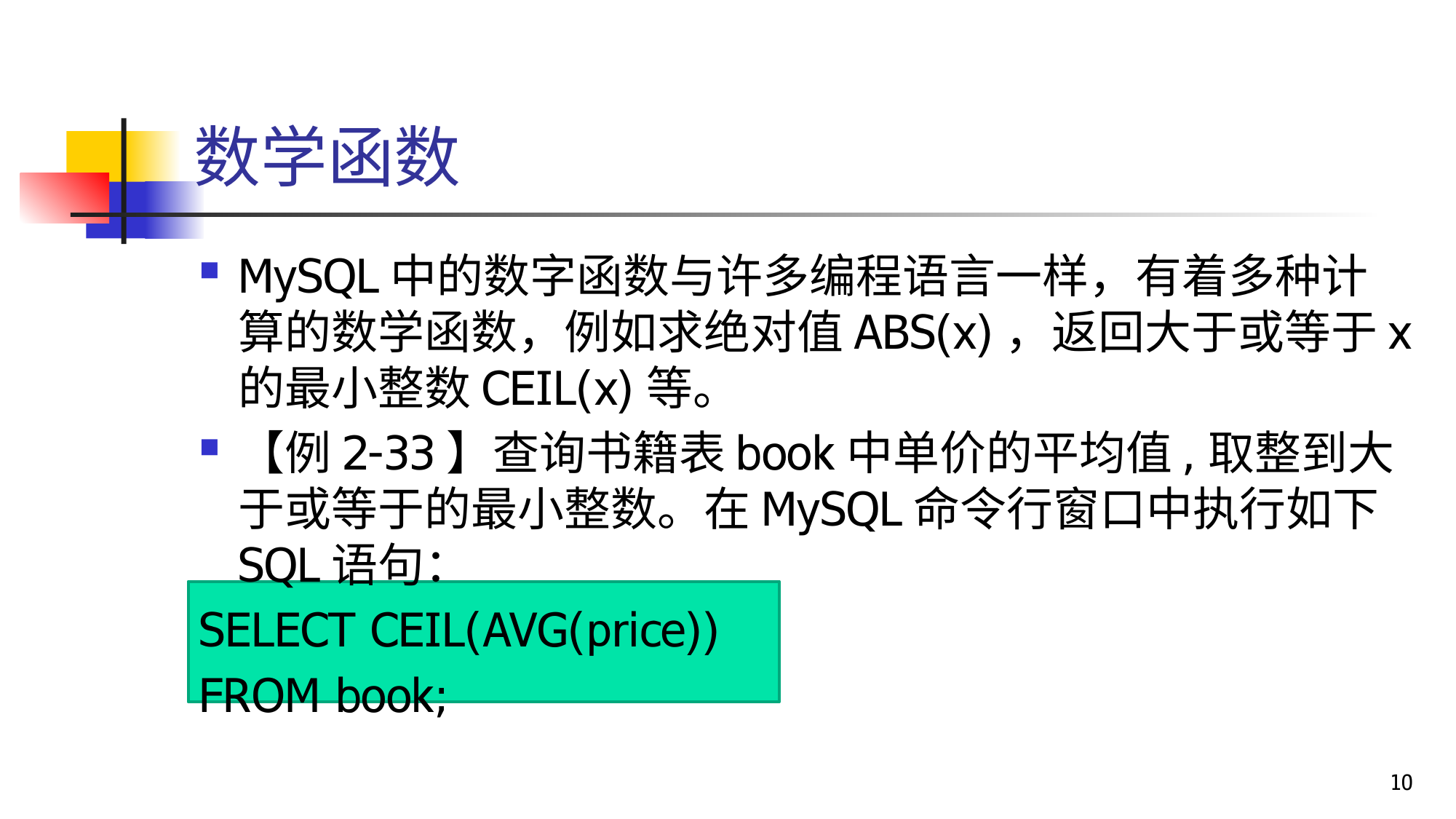

# 数学函数
MySQL中的数字函数与许多编程语言一样，有着多种计算的数学函数，例如求绝对值ABS(x)，返回大于或等于x的最小整数CEIL(x)等。
【例2-33】查询书籍表book中单价的平均值,取整到大于或等于的最小整数。在MySQL命令行窗口中执行如下SQL语句：
SELECT CEIL(AVG(price))
FROM book;

10